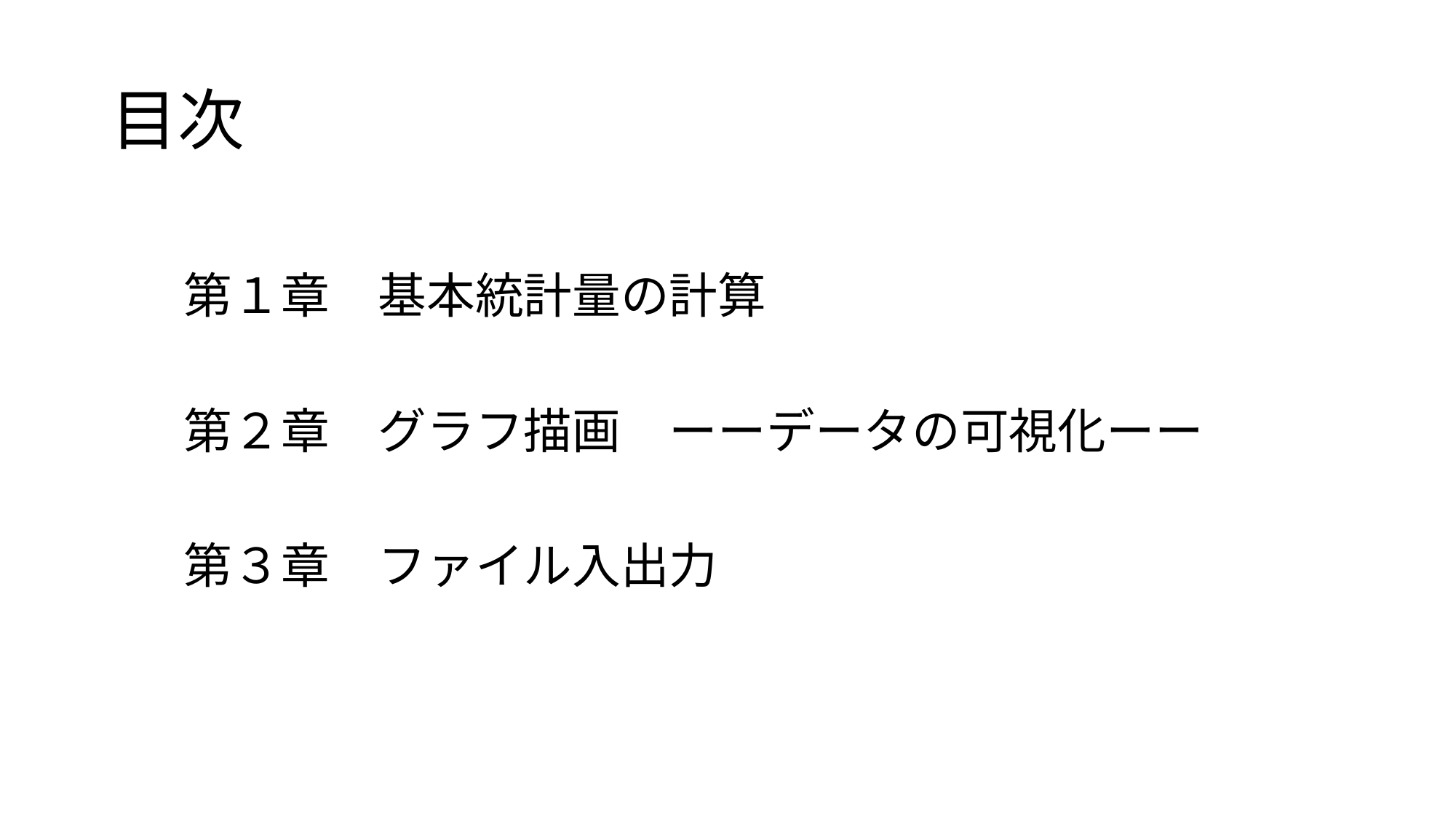

# 目次
第１章　基本統計量の計算
第２章　グラフ描画　ーーデータの可視化ーー
第３章　ファイル入出力